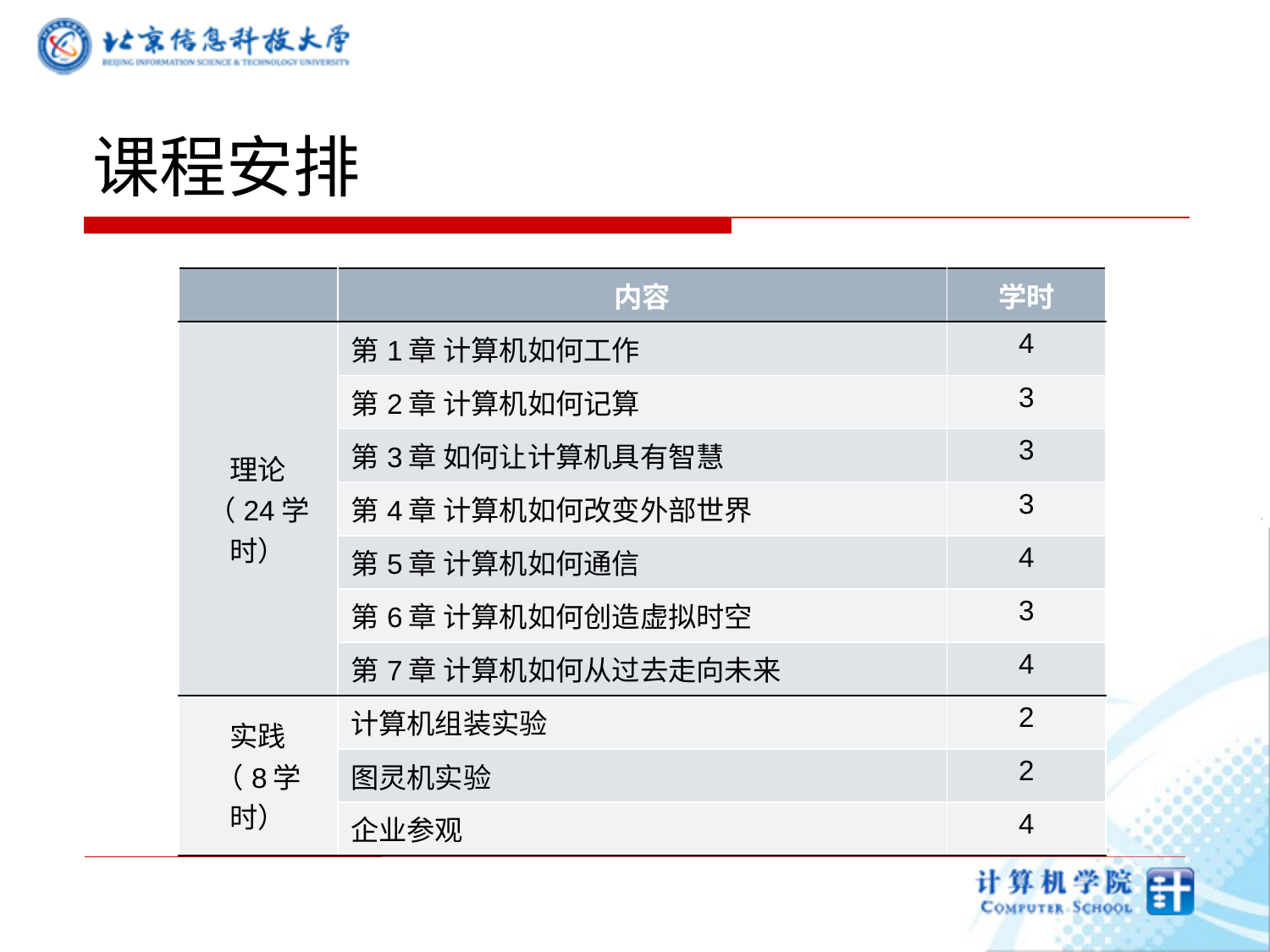

# 课程安排
|  | 内容 | 学时 |
| --- | --- | --- |
| 理论 （24学时） | 第1章 计算机如何工作 | 4 |
|  | 第2章 计算机如何记算 | 3 |
|  | 第3章 如何让计算机具有智慧 | 3 |
|  | 第4章 计算机如何改变外部世界 | 3 |
|  | 第5章 计算机如何通信 | 4 |
|  | 第6章 计算机如何创造虚拟时空 | 3 |
|  | 第7章 计算机如何从过去走向未来 | 4 |
| 实践 （8学时） | 计算机组装实验 | 2 |
|  | 图灵机实验 | 2 |
|  | 企业参观 | 4 |